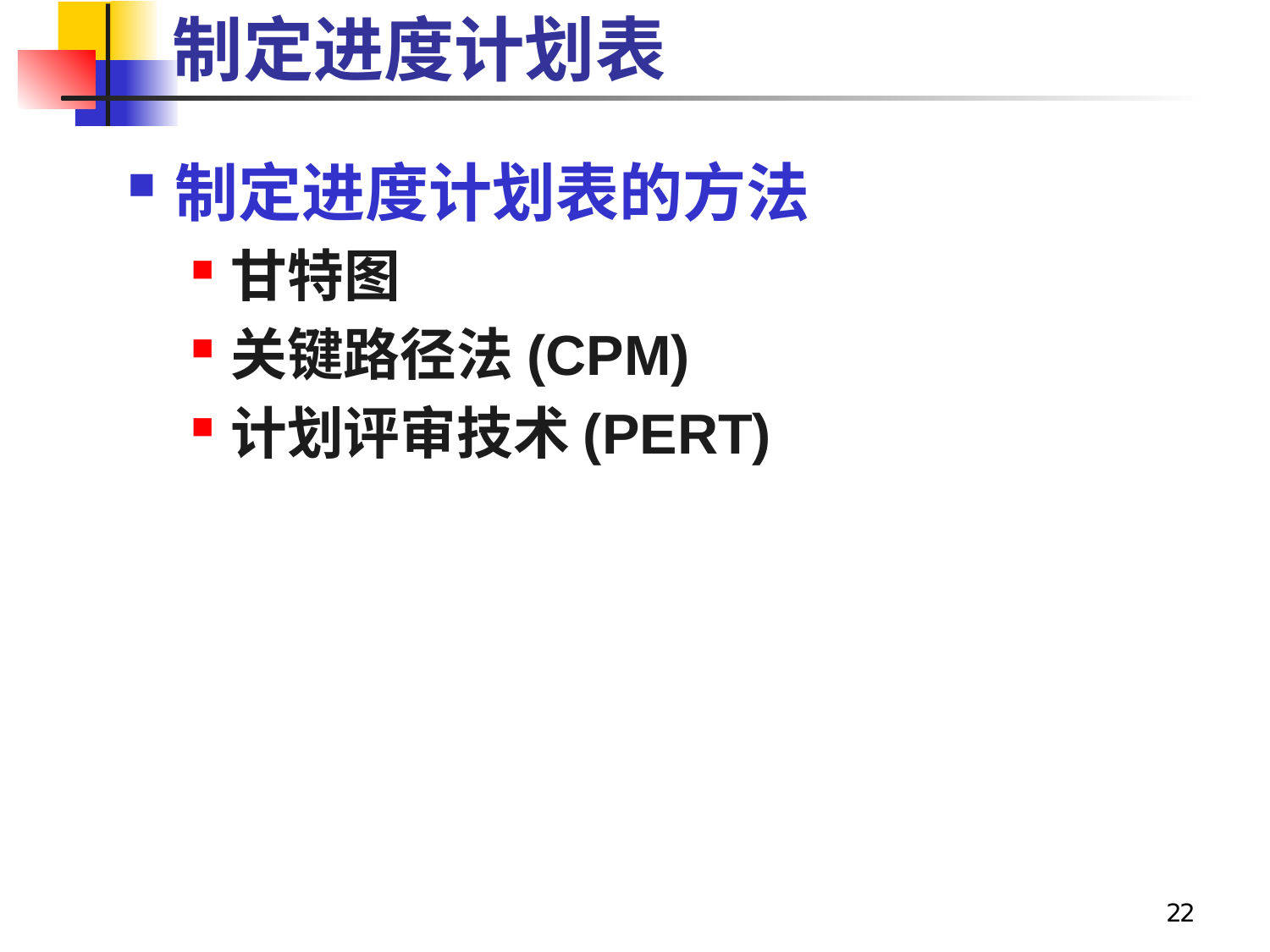

# 制定进度计划表
制定进度计划表的方法
甘特图
关键路径法(CPM)
计划评审技术(PERT)
22